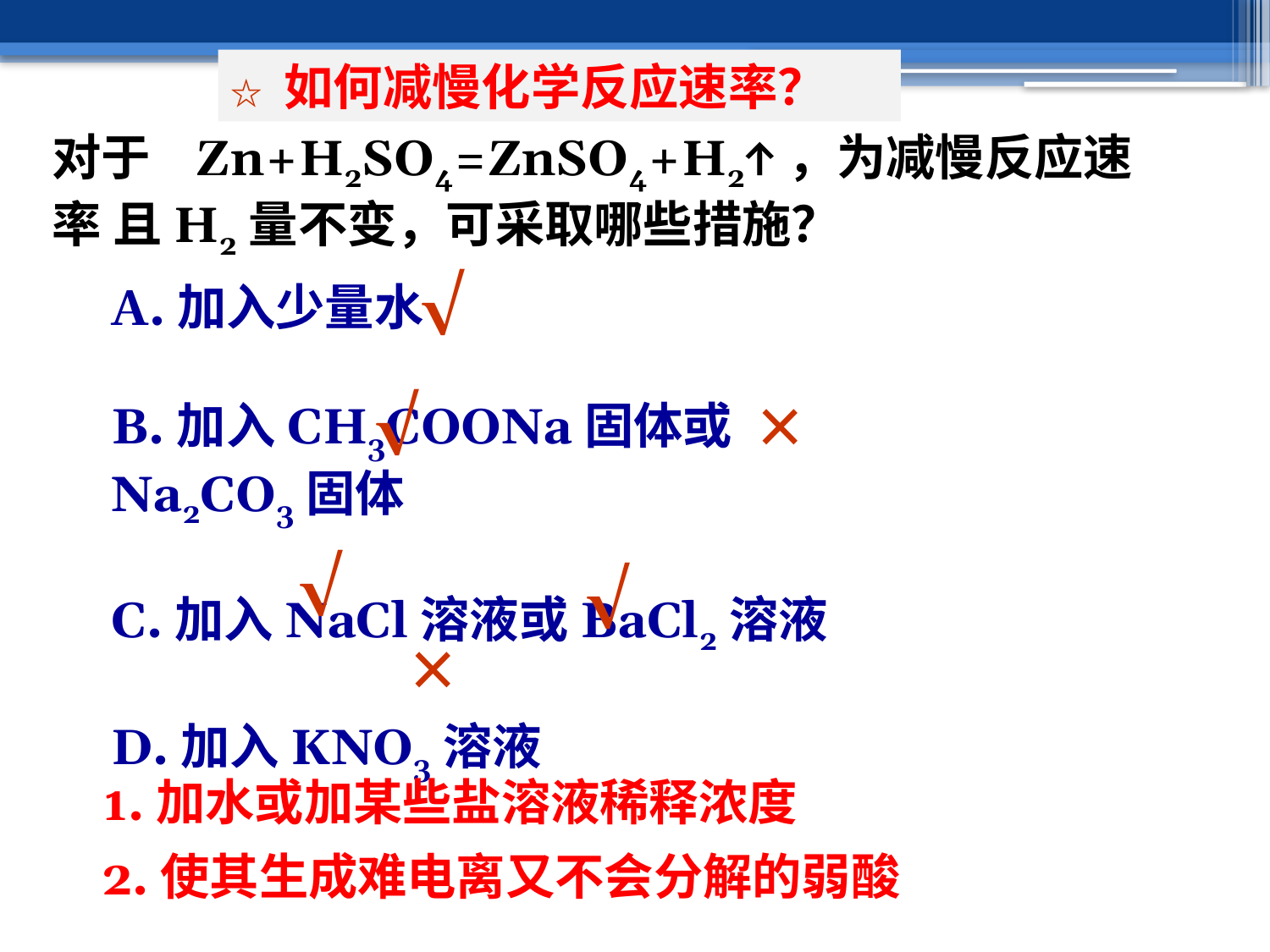

☆  如何减慢化学反应速率？
对于   Zn+H2SO4=ZnSO4+H2↑，为减慢反应速率 且H2量不变，可采取哪些措施？
√
A.加入少量水

B.加入CH3COONa固体或Na2CO3固体

C.加入NaCl溶液或BaCl2溶液

D.加入KNO3溶液
×
√
√
√
×
1.加水或加某些盐溶液稀释浓度
2.使其生成难电离又不会分解的弱酸